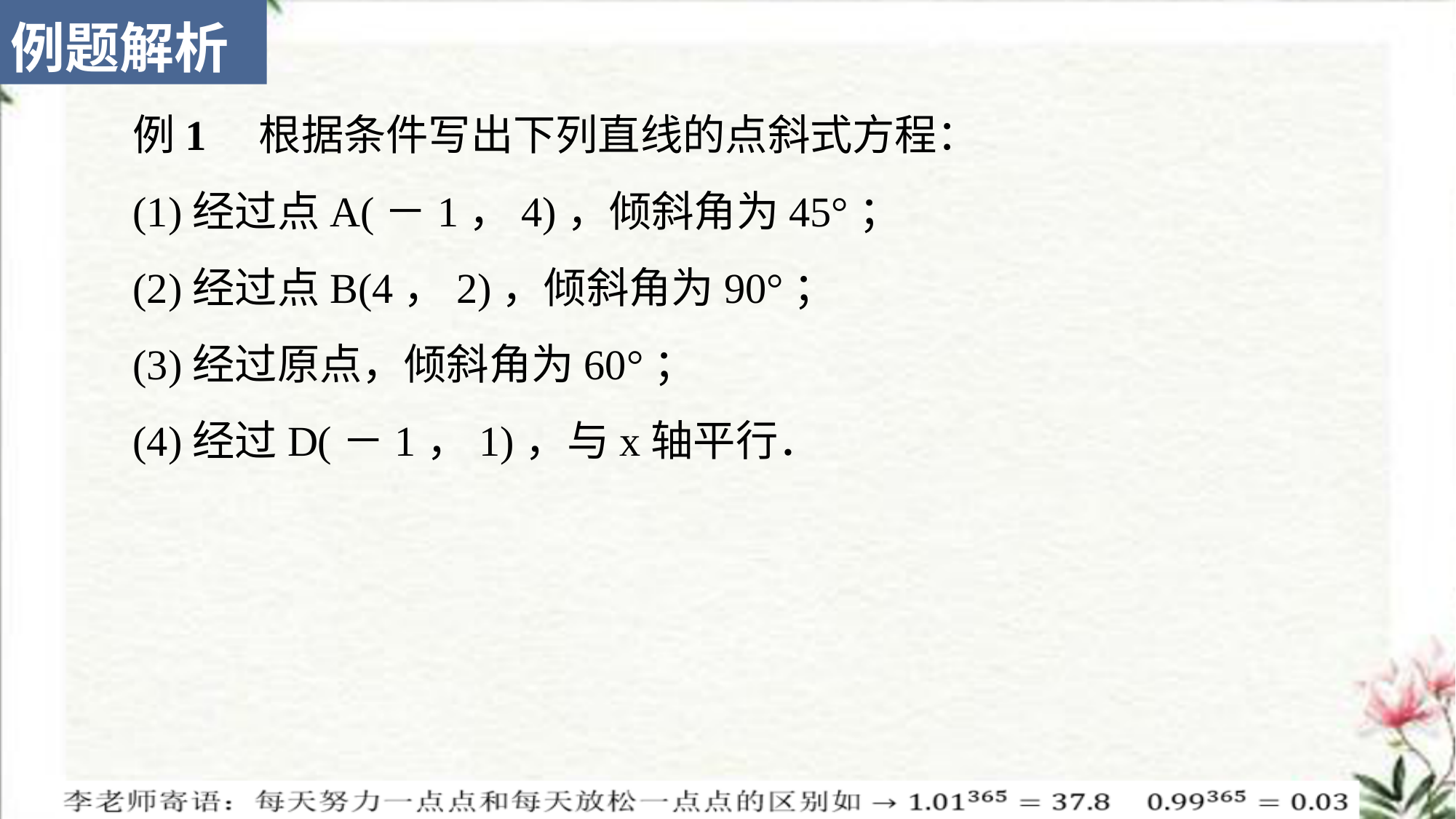

例题解析
例1　根据条件写出下列直线的点斜式方程：
(1)经过点A(－1，4)，倾斜角为45°；
(2)经过点B(4，2)，倾斜角为90°；
(3)经过原点，倾斜角为60°；
(4)经过D(－1，1)，与x轴平行．